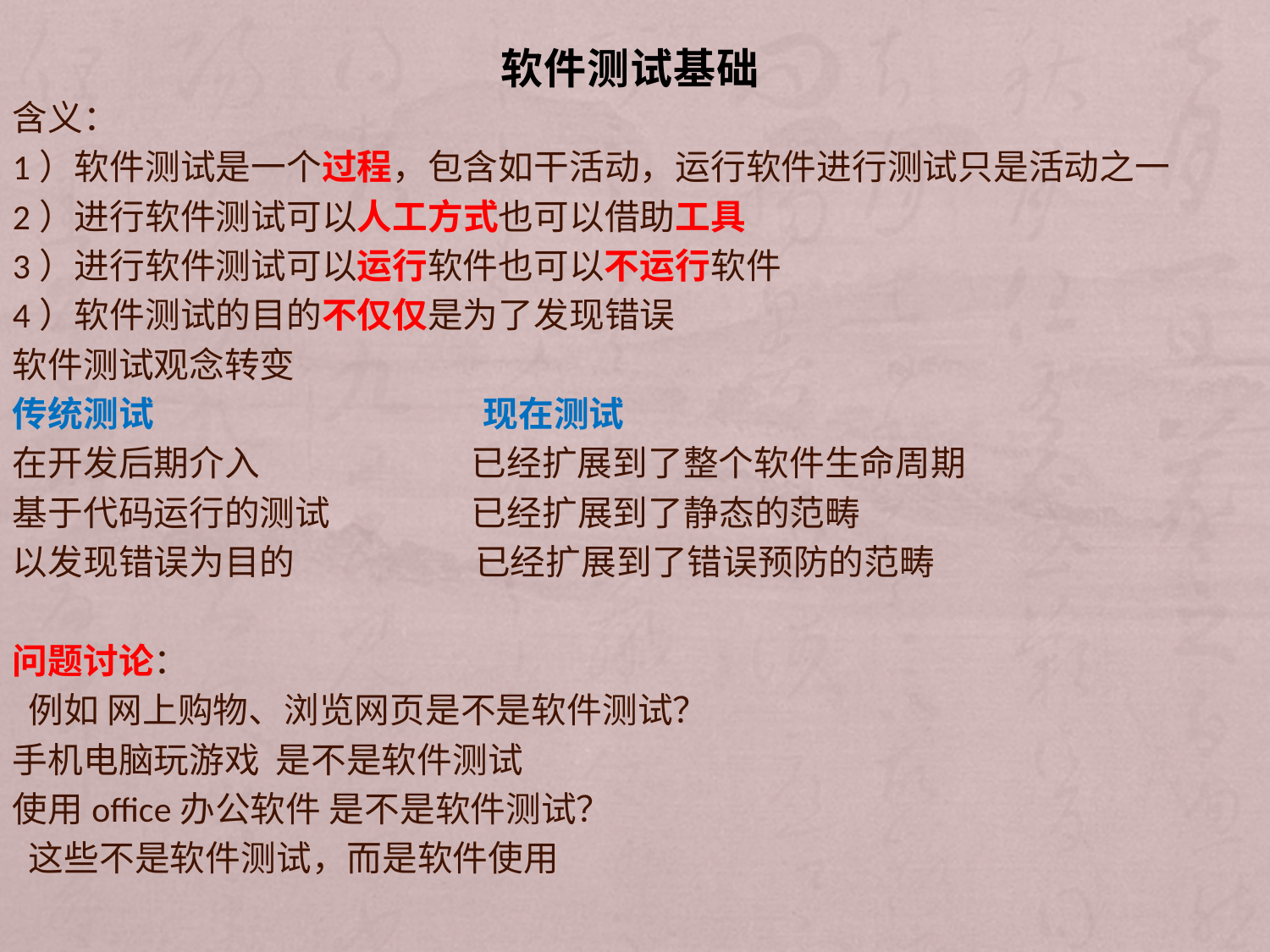

# 软件测试基础
含义：
1）软件测试是一个过程，包含如干活动，运行软件进行测试只是活动之一
2）进行软件测试可以人工方式也可以借助工具
3）进行软件测试可以运行软件也可以不运行软件
4）软件测试的目的不仅仅是为了发现错误
软件测试观念转变
传统测试                                         现在测试
在开发后期介入                           已经扩展到了整个软件生命周期
基于代码运行的测试                  已经扩展到了静态的范畴
以发现错误为目的                       已经扩展到了错误预防的范畴

问题讨论：
 例如 网上购物、浏览网页是不是软件测试？
手机电脑玩游戏  是不是软件测试
使用office办公软件 是不是软件测试？
 这些不是软件测试，而是软件使用